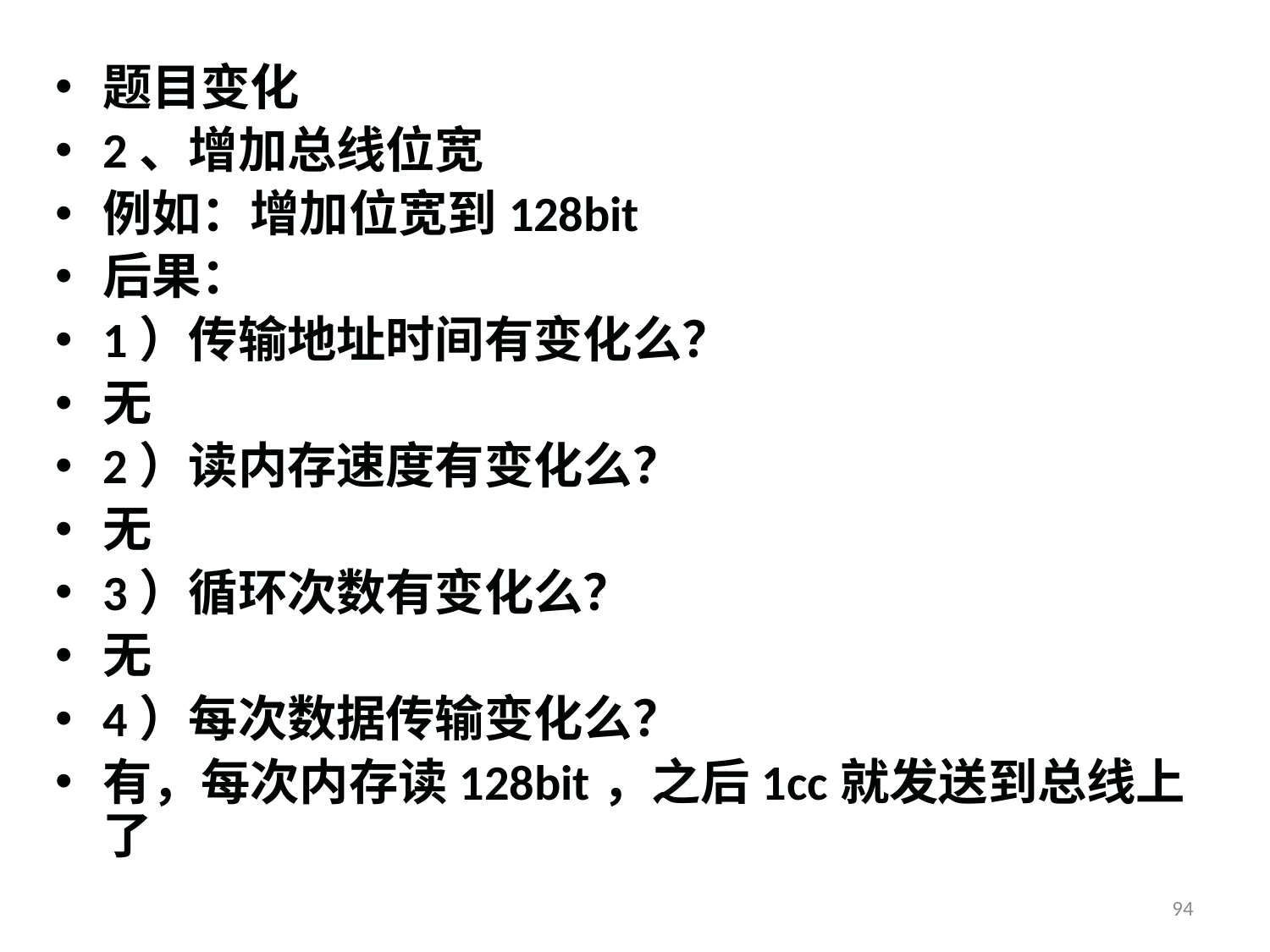

题目变化
2、增加总线位宽
例如：增加位宽到128bit
后果：
1）传输地址时间有变化么？
无
2）读内存速度有变化么？
无
3）循环次数有变化么？
无
4）每次数据传输变化么？
有，每次内存读128bit，之后1cc就发送到总线上了
94